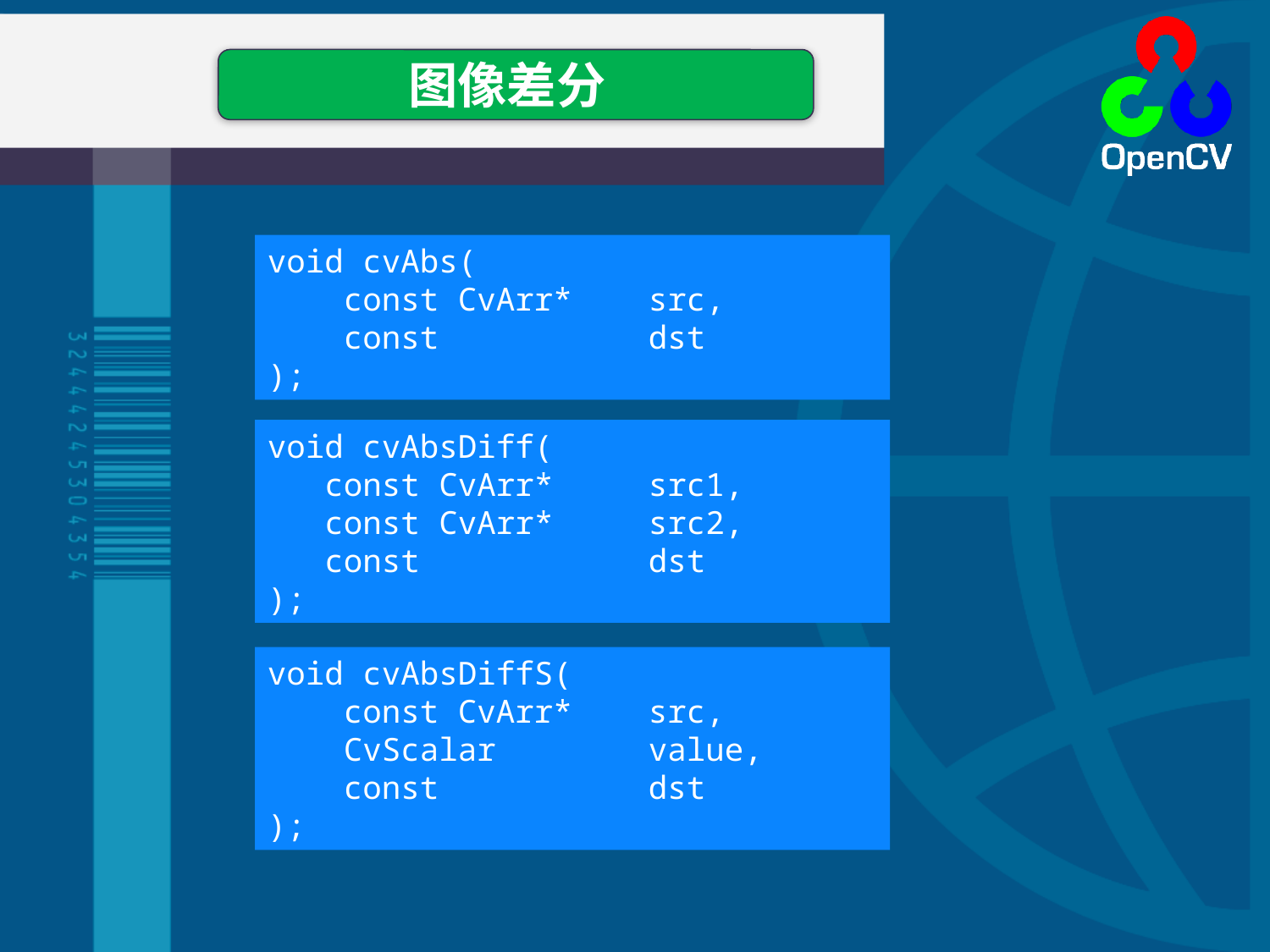

图像差分

void cvAbs(
    const CvArr*    src,
    const           dst
);
void cvAbsDiff(
   const CvArr*     src1,
   const CvArr*     src2,
   const            dst
);
void cvAbsDiffS(
    const CvArr*    src,
    CvScalar        value,
    const           dst
);